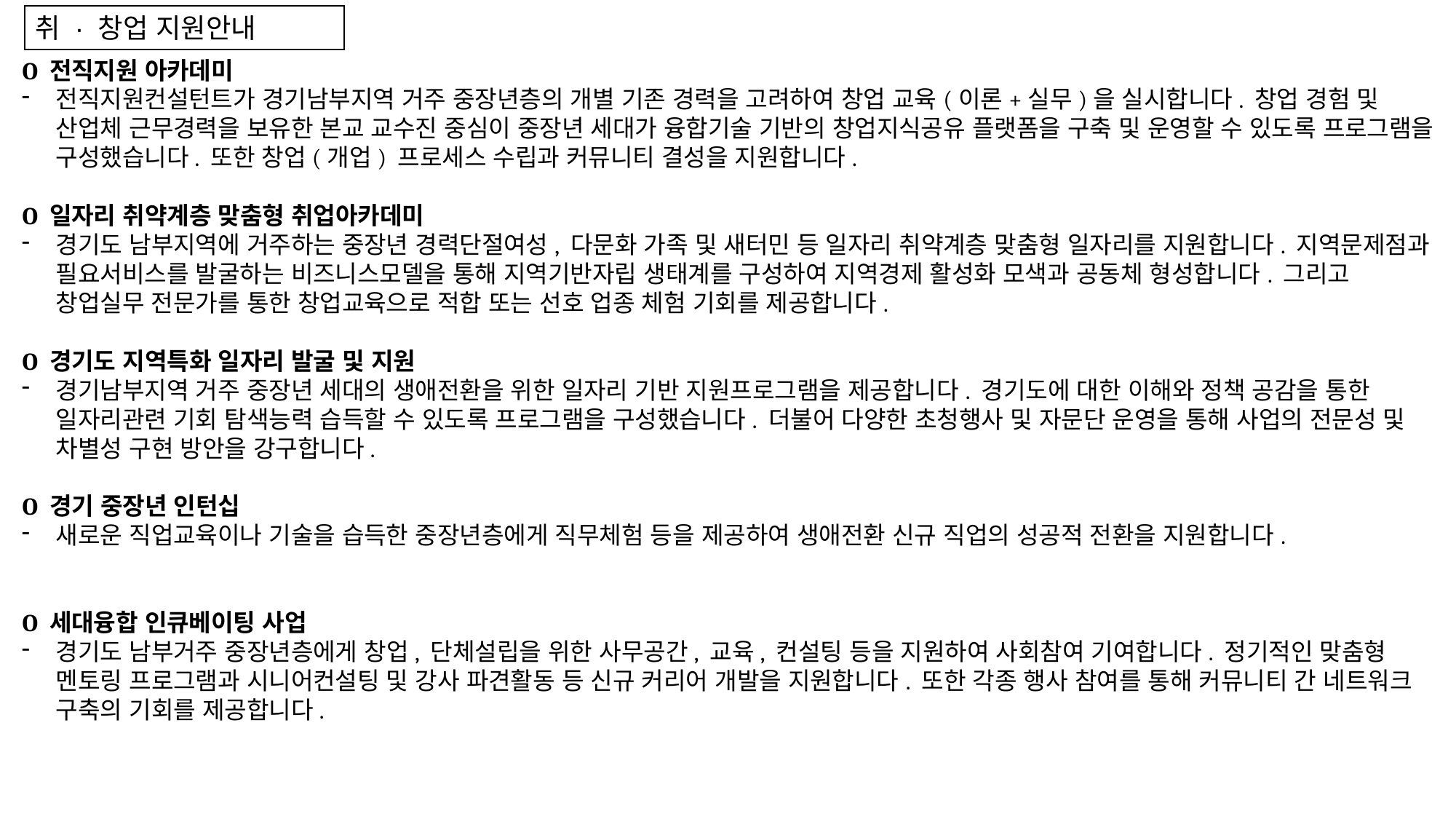

취 · 창업 지원안내
O 전직지원 아카데미
전직지원컨설턴트가 경기남부지역 거주 중장년층의 개별 기존 경력을 고려하여 창업 교육(이론+실무)을 실시합니다. 창업 경험 및 산업체 근무경력을 보유한 본교 교수진 중심이 중장년 세대가 융합기술 기반의 창업지식공유 플랫폼을 구축 및 운영할 수 있도록 프로그램을 구성했습니다. 또한 창업(개업) 프로세스 수립과 커뮤니티 결성을 지원합니다.

O 일자리 취약계층 맞춤형 취업아카데미
경기도 남부지역에 거주하는 중장년 경력단절여성, 다문화 가족 및 새터민 등 일자리 취약계층 맞춤형 일자리를 지원합니다. 지역문제점과 필요서비스를 발굴하는 비즈니스모델을 통해 지역기반자립 생태계를 구성하여 지역경제 활성화 모색과 공동체 형성합니다. 그리고 창업실무 전문가를 통한 창업교육으로 적합 또는 선호 업종 체험 기회를 제공합니다.

O 경기도 지역특화 일자리 발굴 및 지원
경기남부지역 거주 중장년 세대의 생애전환을 위한 일자리 기반 지원프로그램을 제공합니다. 경기도에 대한 이해와 정책 공감을 통한 일자리관련 기회 탐색능력 습득할 수 있도록 프로그램을 구성했습니다. 더불어 다양한 초청행사 및 자문단 운영을 통해 사업의 전문성 및 차별성 구현 방안을 강구합니다.

O 경기 중장년 인턴십
새로운 직업교육이나 기술을 습득한 중장년층에게 직무체험 등을 제공하여 생애전환 신규 직업의 성공적 전환을 지원합니다.

O 세대융합 인큐베이팅 사업
경기도 남부거주 중장년층에게 창업, 단체설립을 위한 사무공간, 교육, 컨설팅 등을 지원하여 사회참여 기여합니다. 정기적인 맞춤형 멘토링 프로그램과 시니어컨설팅 및 강사 파견활동 등 신규 커리어 개발을 지원합니다. 또한 각종 행사 참여를 통해 커뮤니티 간 네트워크 구축의 기회를 제공합니다.